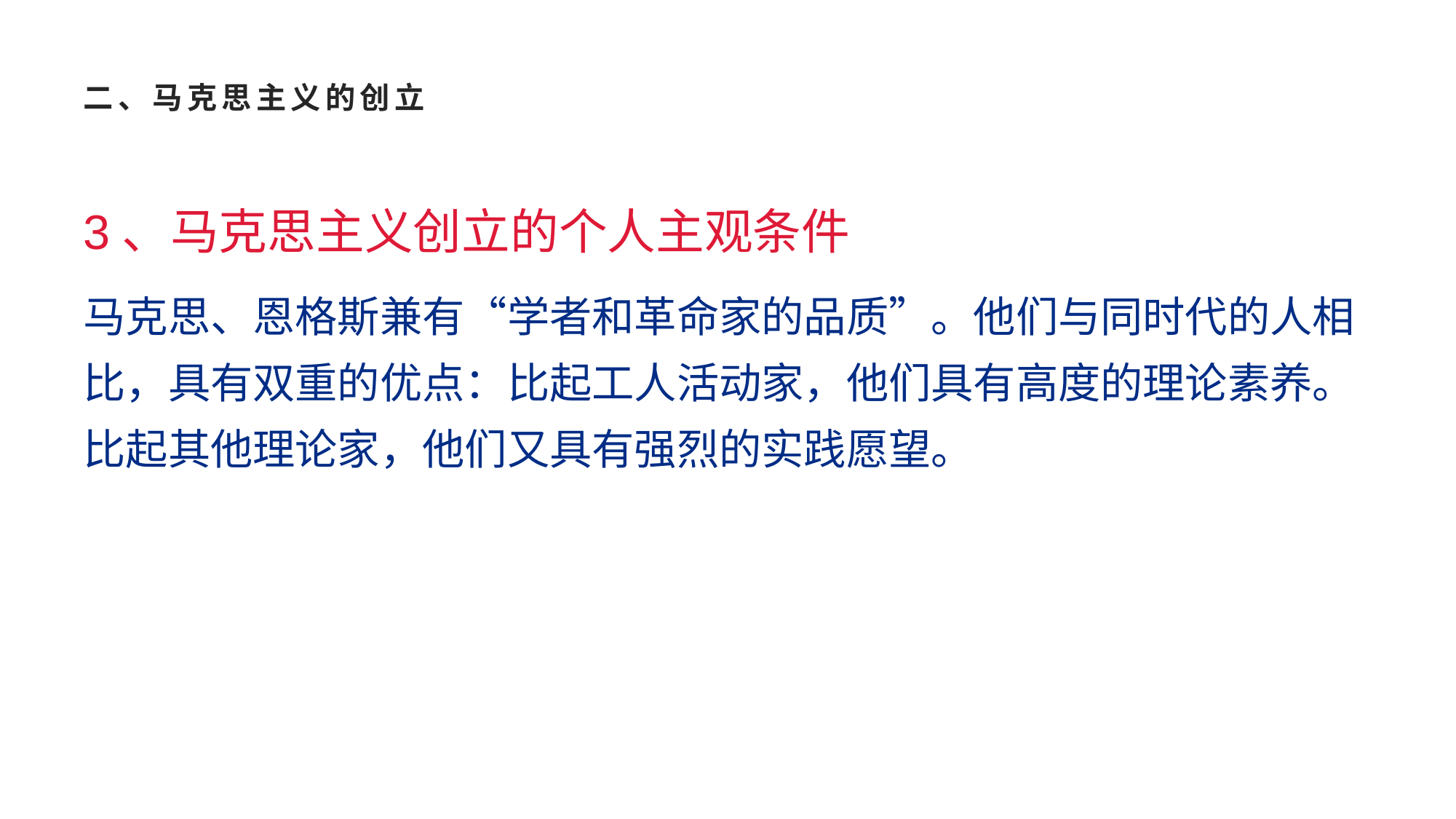

# 二、马克思主义的创立
3、马克思主义创立的个人主观条件
马克思、恩格斯兼有“学者和革命家的品质”。他们与同时代的人相比，具有双重的优点：比起工人活动家，他们具有高度的理论素养。比起其他理论家，他们又具有强烈的实践愿望。